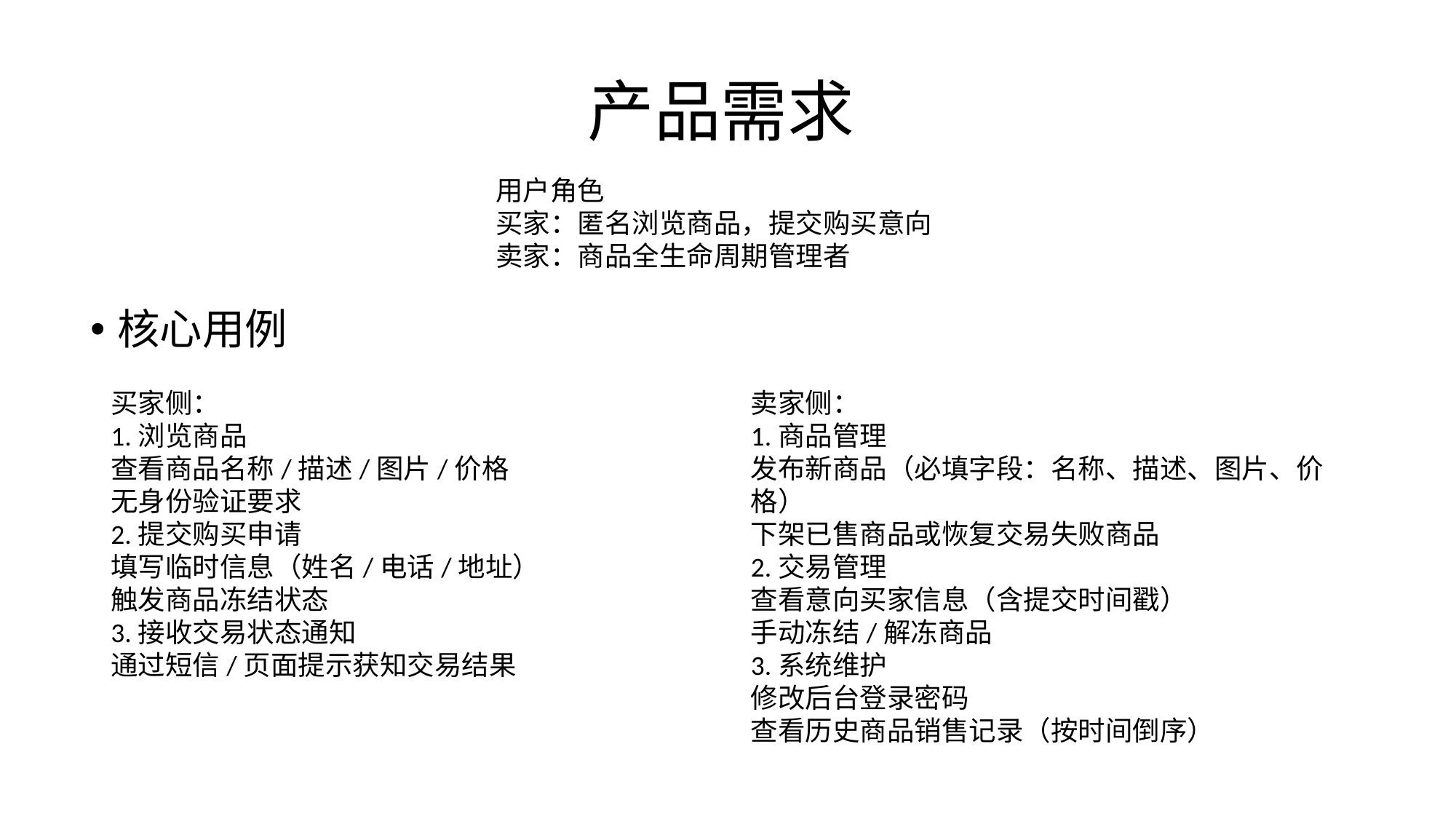

# 产品需求
用户角色
买家：匿名浏览商品，提交购买意向
卖家：商品全生命周期管理者
核心用例
买家侧：
1.浏览商品
查看商品名称/描述/图片/价格
无身份验证要求
2.提交购买申请
填写临时信息（姓名/电话/地址）
触发商品冻结状态
3.接收交易状态通知
通过短信/页面提示获知交易结果

卖家侧：
1.商品管理
发布新商品（必填字段：名称、描述、图片、价格）
下架已售商品或恢复交易失败商品
2.交易管理
查看意向买家信息（含提交时间戳）
手动冻结/解冻商品
3.系统维护
修改后台登录密码
查看历史商品销售记录（按时间倒序）